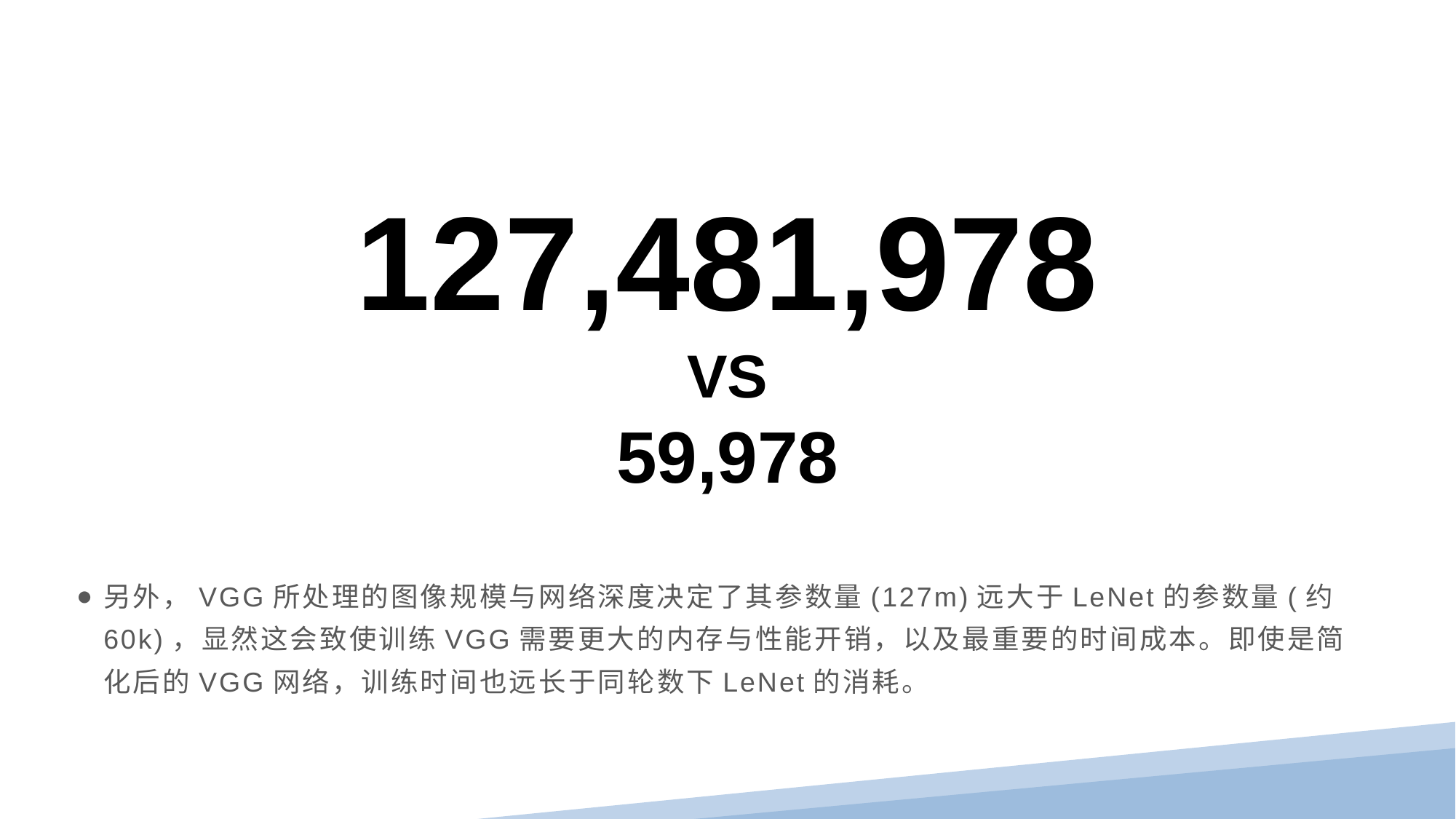

127,481,978
VS
59,978
另外，VGG所处理的图像规模与网络深度决定了其参数量(127m)远大于LeNet的参数量(约60k)，显然这会致使训练VGG需要更大的内存与性能开销，以及最重要的时间成本。即使是简化后的VGG网络，训练时间也远长于同轮数下LeNet的消耗。